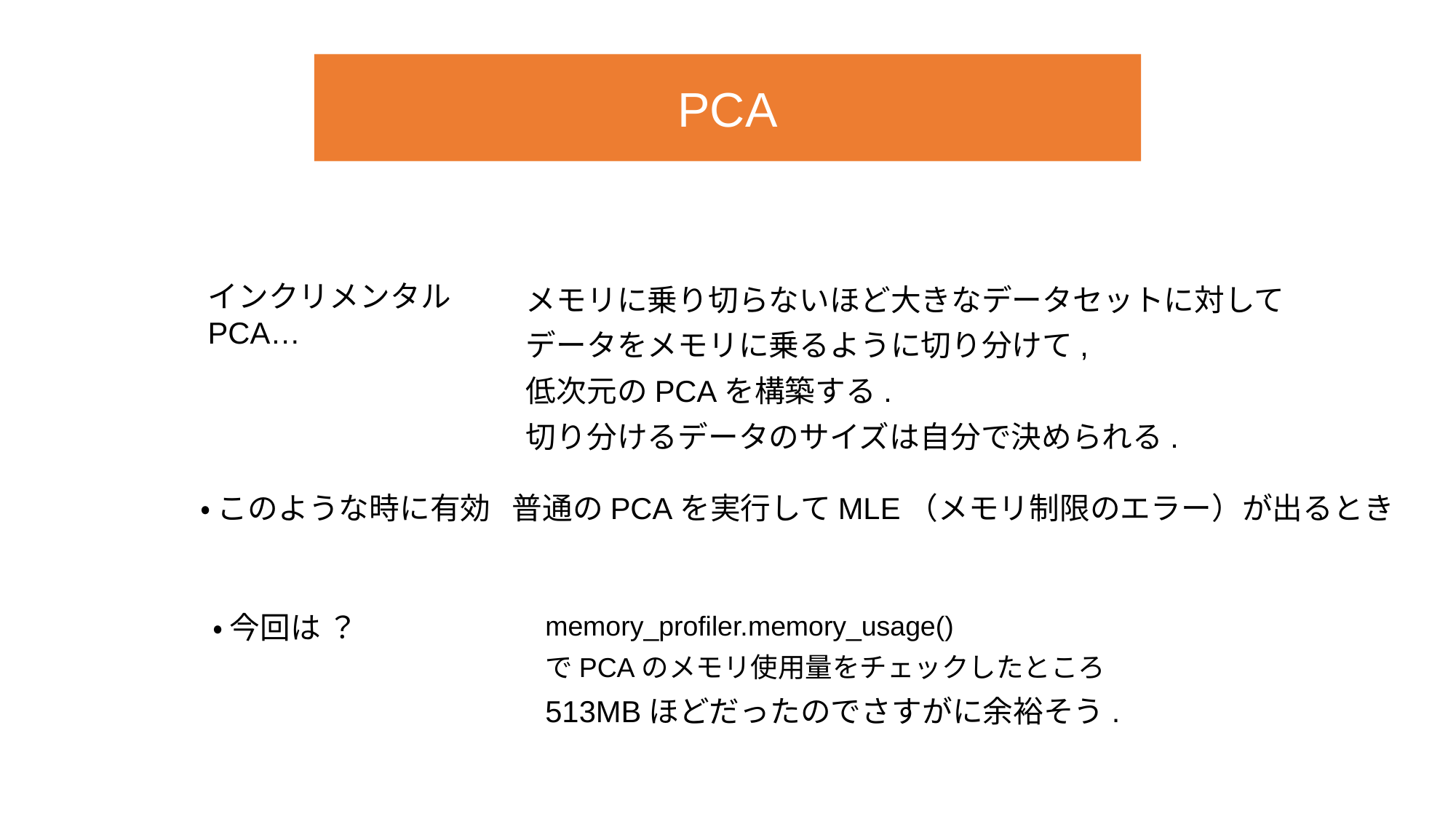

PCA
インクリメンタルPCA…
メモリに乗り切らないほど大きなデータセットに対して
データをメモリに乗るように切り分けて,
低次元のPCAを構築する.
切り分けるデータのサイズは自分で決められる.
・ このような時に有効
普通のPCAを実行してMLE（メモリ制限のエラー）が出るとき
・ 今回は ？
memory_profiler.memory_usage()
でPCAのメモリ使用量をチェックしたところ
513MBほどだったのでさすがに余裕そう.